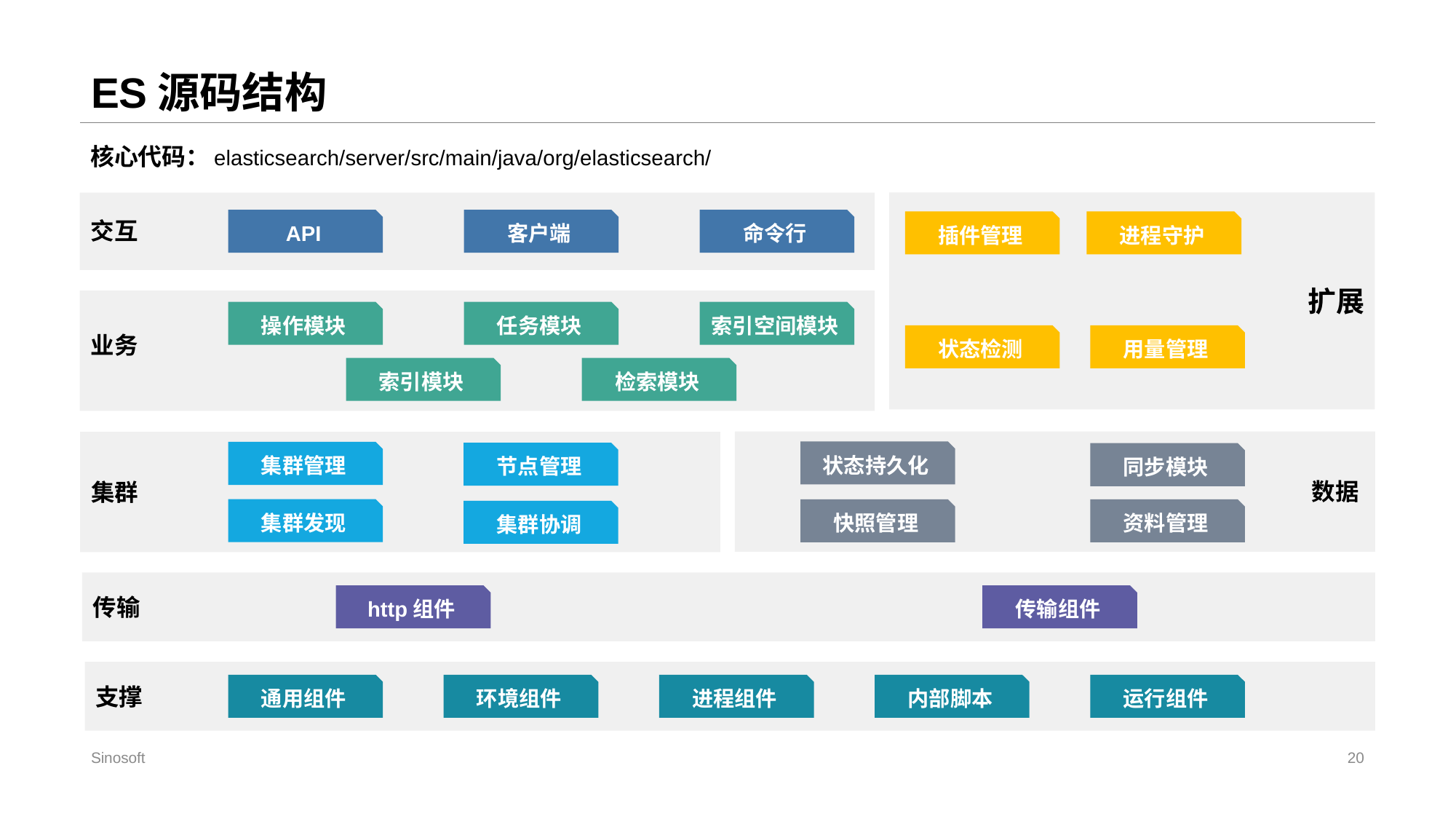

# ES源码结构
核心代码：elasticsearch/server/src/main/java/org/elasticsearch/

扩展

交互
API
客户端
命令行
插件管理
进程守护

业务
操作模块
任务模块
索引空间模块
状态检测
用量管理
索引模块
检索模块

数据

集群
状态持久化
集群管理
节点管理
同步模块
集群发现
快照管理
资料管理
集群协调

传输
http组件
传输组件

支撑
通用组件
环境组件
进程组件
内部脚本
运行组件
Sinosoft
20